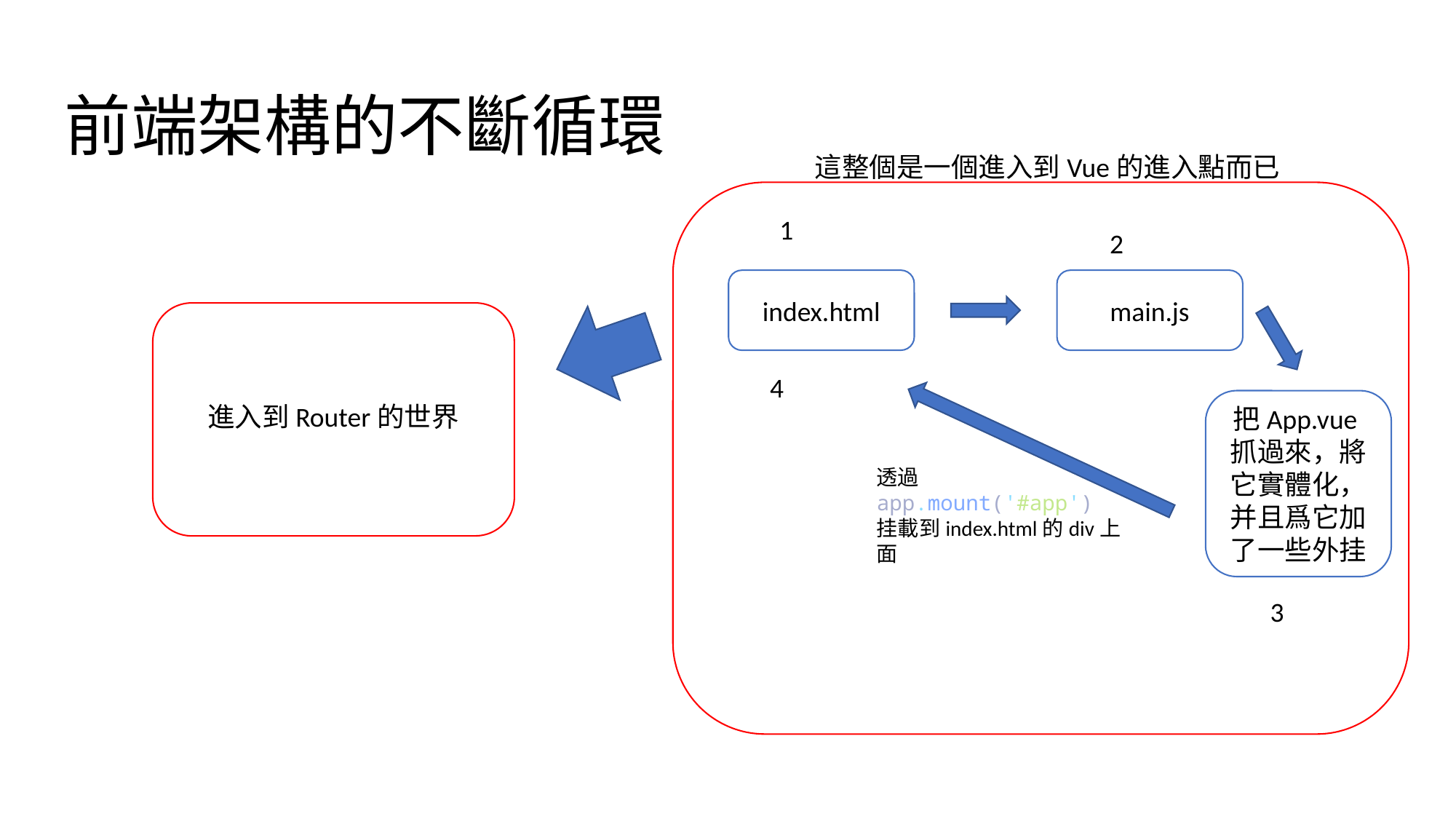

# 前端架構的不斷循環
這整個是一個進入到Vue的進入點而已

1
2
main.js
index.html

4
把App.vue抓過來，將它實體化，并且爲它加了一些外挂
進入到Router的世界

透過app.mount('#app')
挂載到index.html的div上面
3